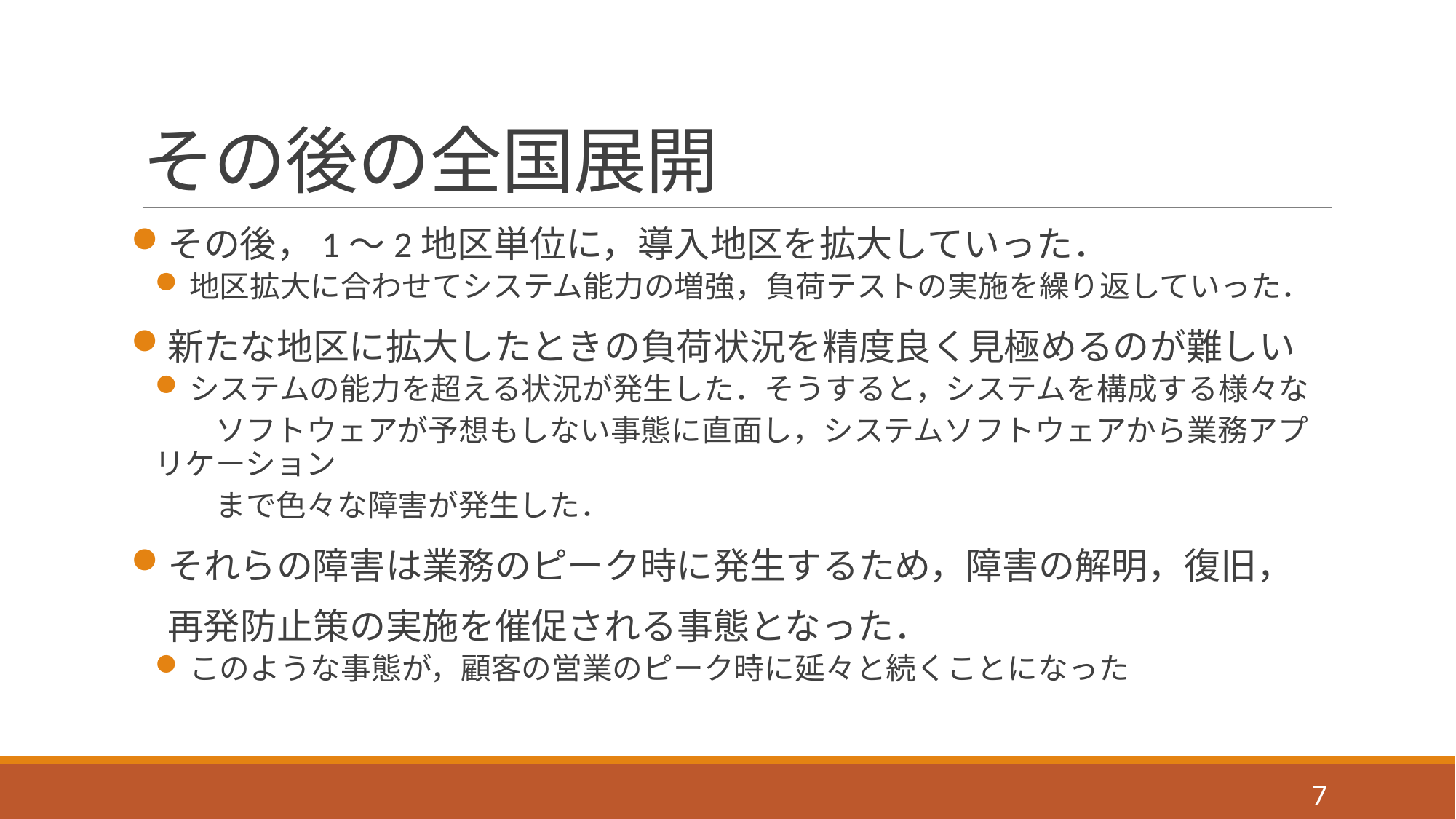

# その後の全国展開
その後，1～2地区単位に，導入地区を拡大していった．
地区拡大に合わせてシステム能力の増強，負荷テストの実施を繰り返していった．
新たな地区に拡大したときの負荷状況を精度良く見極めるのが難しい
システムの能力を超える状況が発生した．そうすると，システムを構成する様々な
　　ソフトウェアが予想もしない事態に直面し，システムソフトウェアから業務アプリケーション
　　まで色々な障害が発生した．
それらの障害は業務のピーク時に発生するため，障害の解明，復旧，
　再発防止策の実施を催促される事態となった．
このような事態が，顧客の営業のピーク時に延々と続くことになった
7